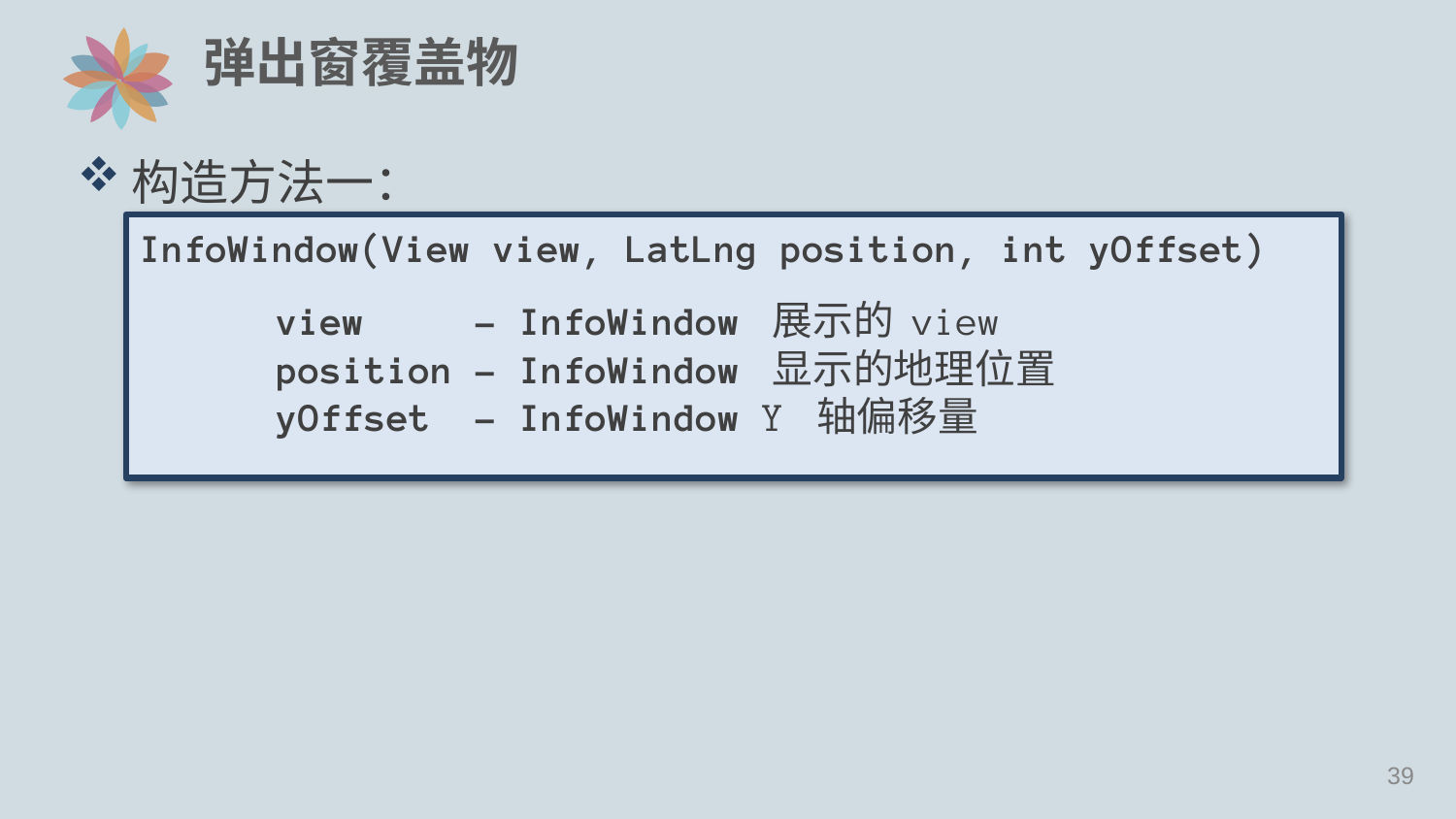

# 弹出窗覆盖物
构造方法一：

InfoWindow(View view, LatLng position, int yOffset)
view     - InfoWindow 展示的 view
position - InfoWindow 显示的地理位置
yOffset  - InfoWindow Y 轴偏移量
39